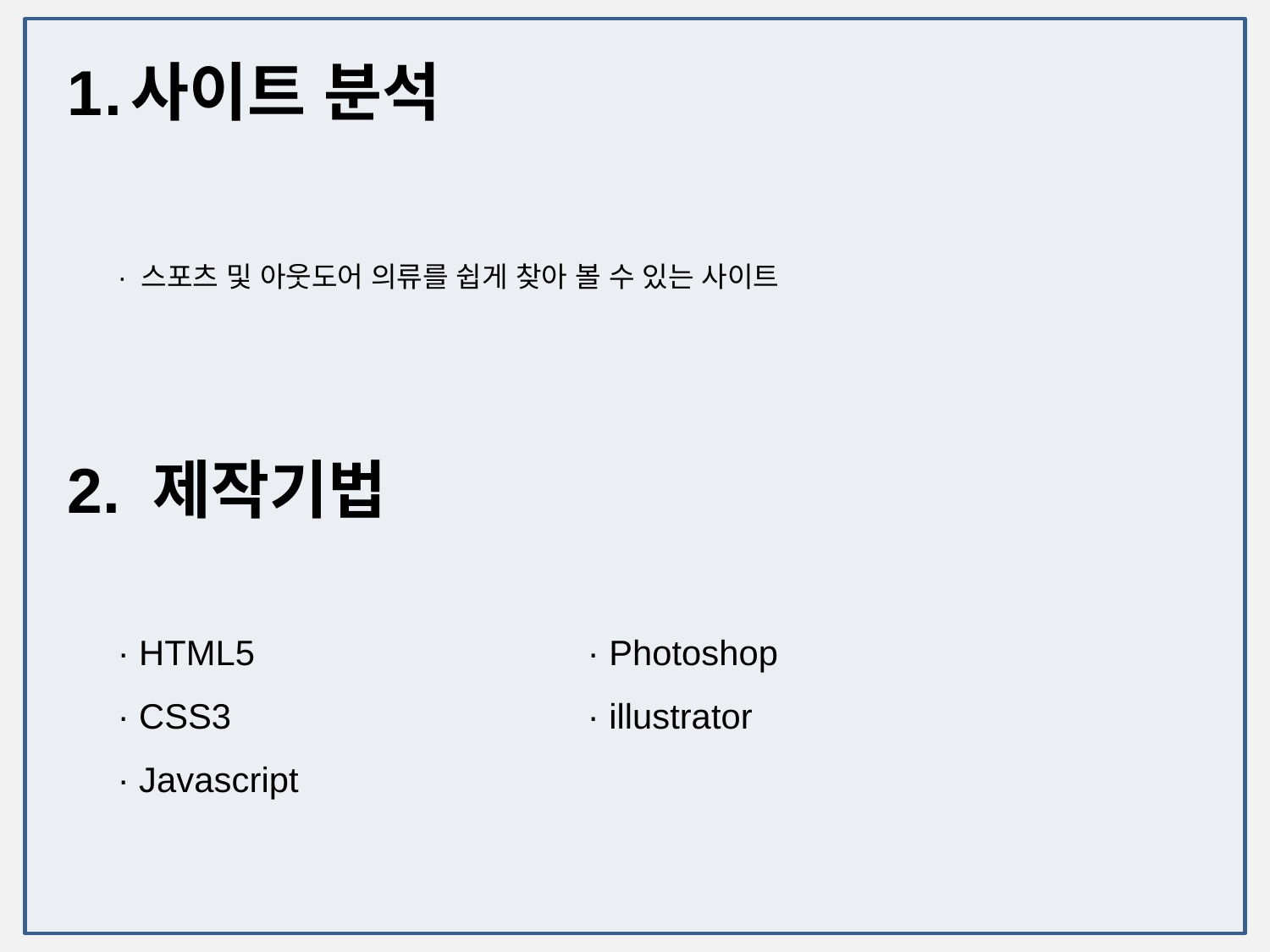

사이트 분석
· 스포츠 및 아웃도어 의류를 쉽게 찾아 볼 수 있는 사이트
2. 제작기법
· HTML5
· CSS3
· Javascript
· Photoshop
· illustrator